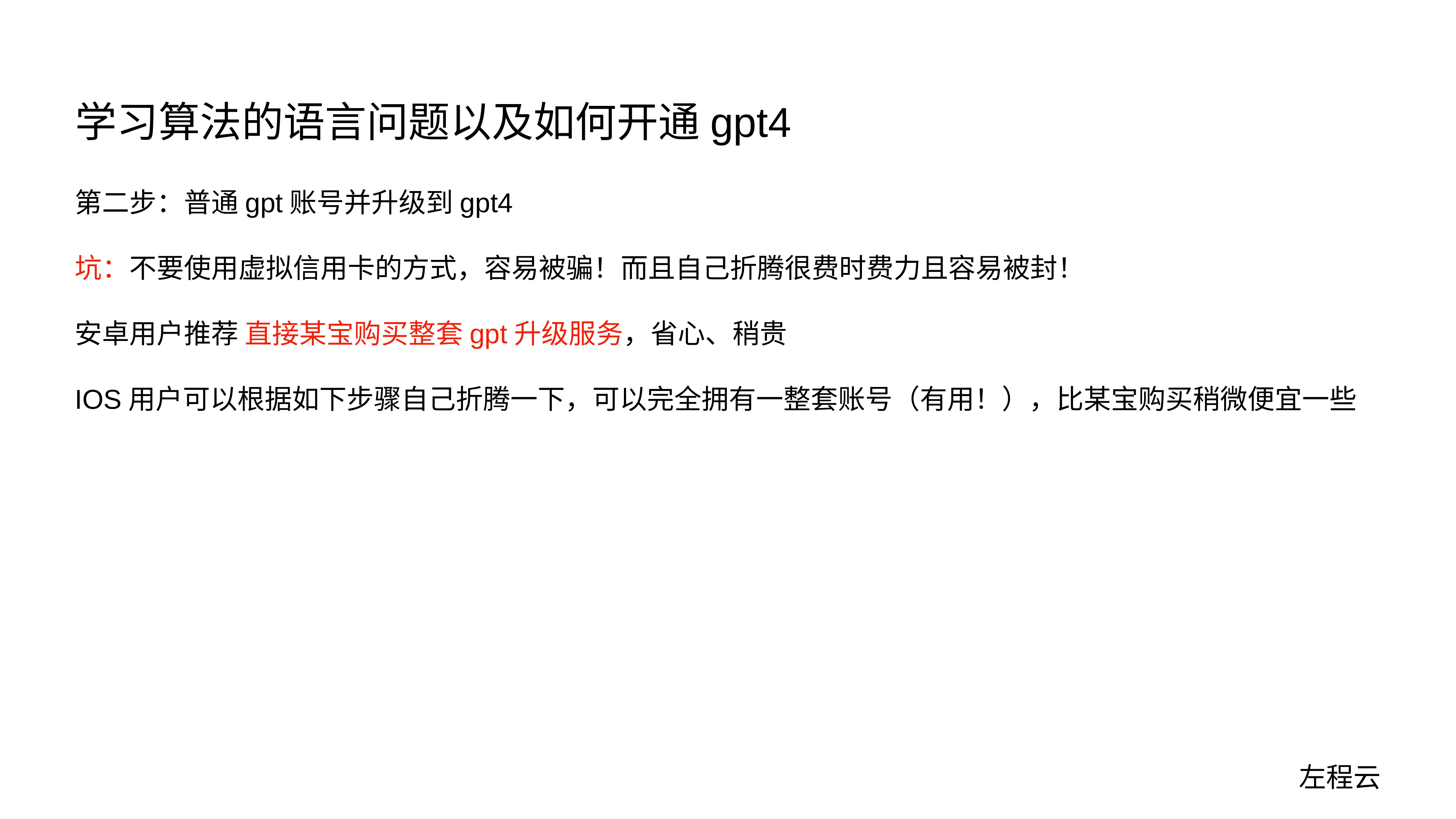

# 学习算法的语言问题以及如何开通gpt4
第二步：普通gpt账号并升级到gpt4

坑：不要使用虚拟信用卡的方式，容易被骗！而且自己折腾很费时费力且容易被封！

安卓用户推荐 直接某宝购买整套gpt升级服务，省心、稍贵

IOS用户可以根据如下步骤自己折腾一下，可以完全拥有一整套账号（有用！），比某宝购买稍微便宜一些
左程云